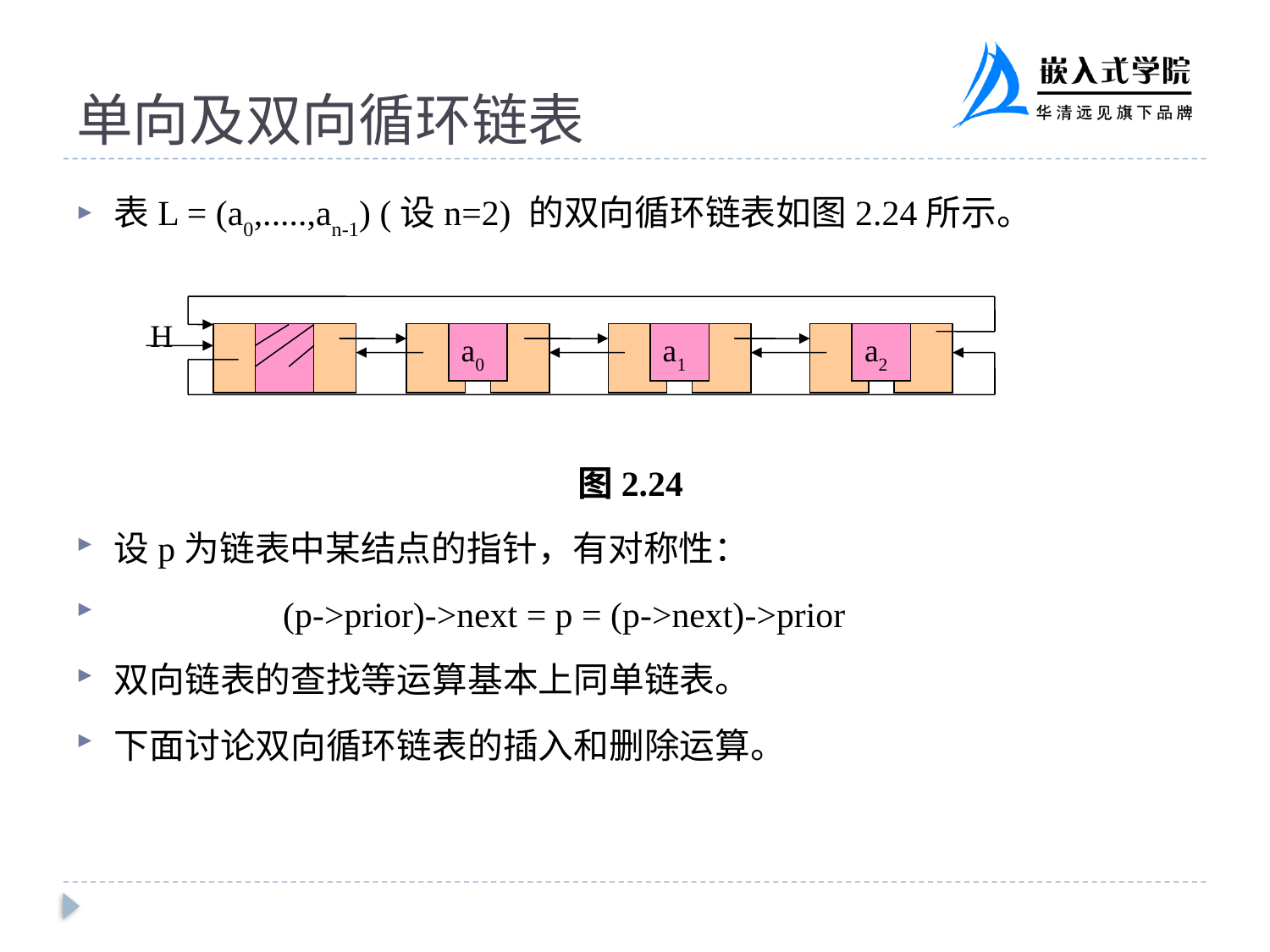

# 单向及双向循环链表
表L = (a0,.....,an-1) (设n=2) 的双向循环链表如图2.24所示。

图2.24
设p为链表中某结点的指针，有对称性：
                   (p->prior)->next = p = (p->next)->prior
双向链表的查找等运算基本上同单链表。
下面讨论双向循环链表的插入和删除运算。

H

a0

a1

a2

76